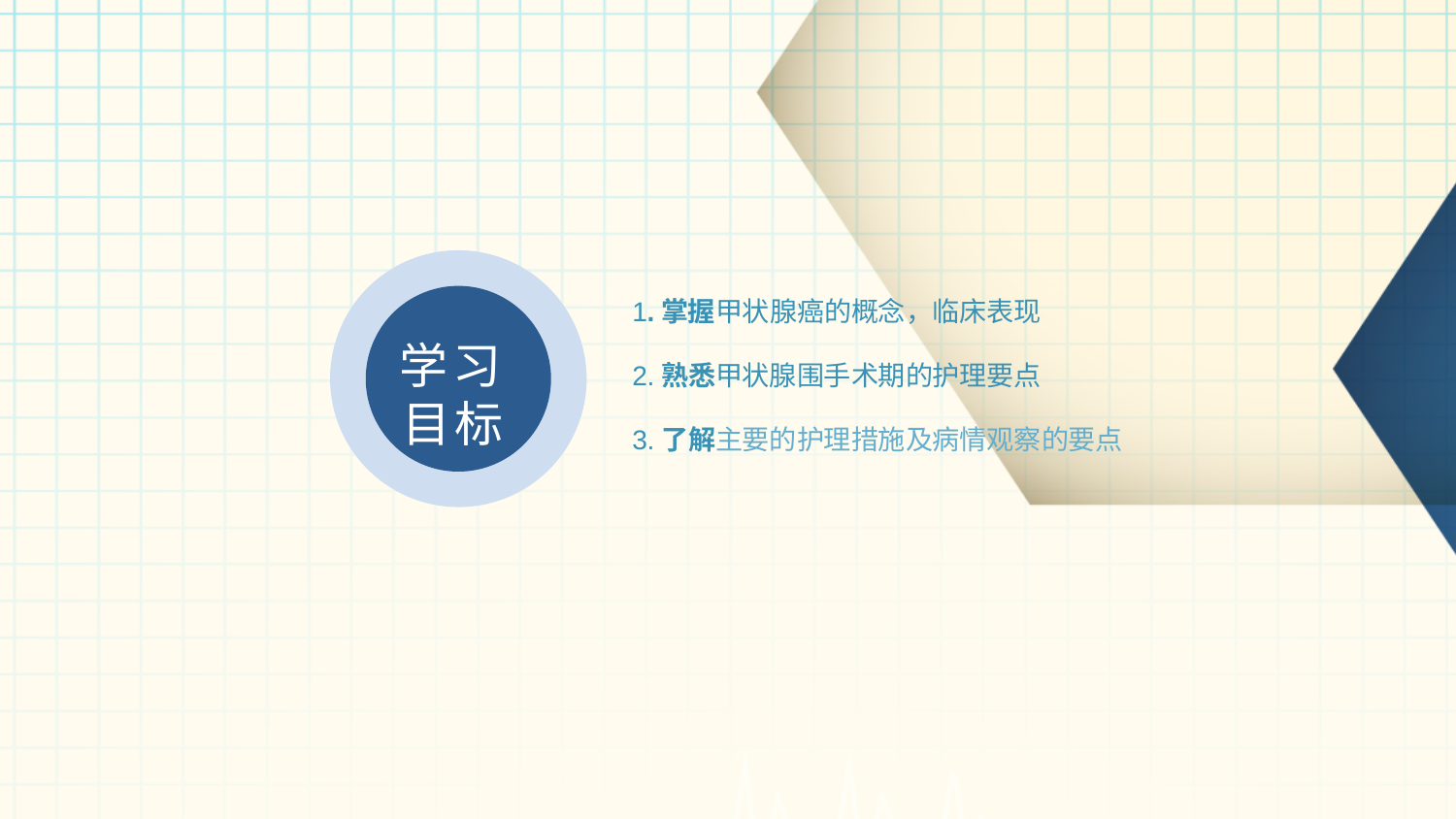

学习目标
1.掌握甲状腺癌的概念，临床表现
2.熟悉甲状腺围手术期的护理要点
3.了解主要的护理措施及病情观察的要点